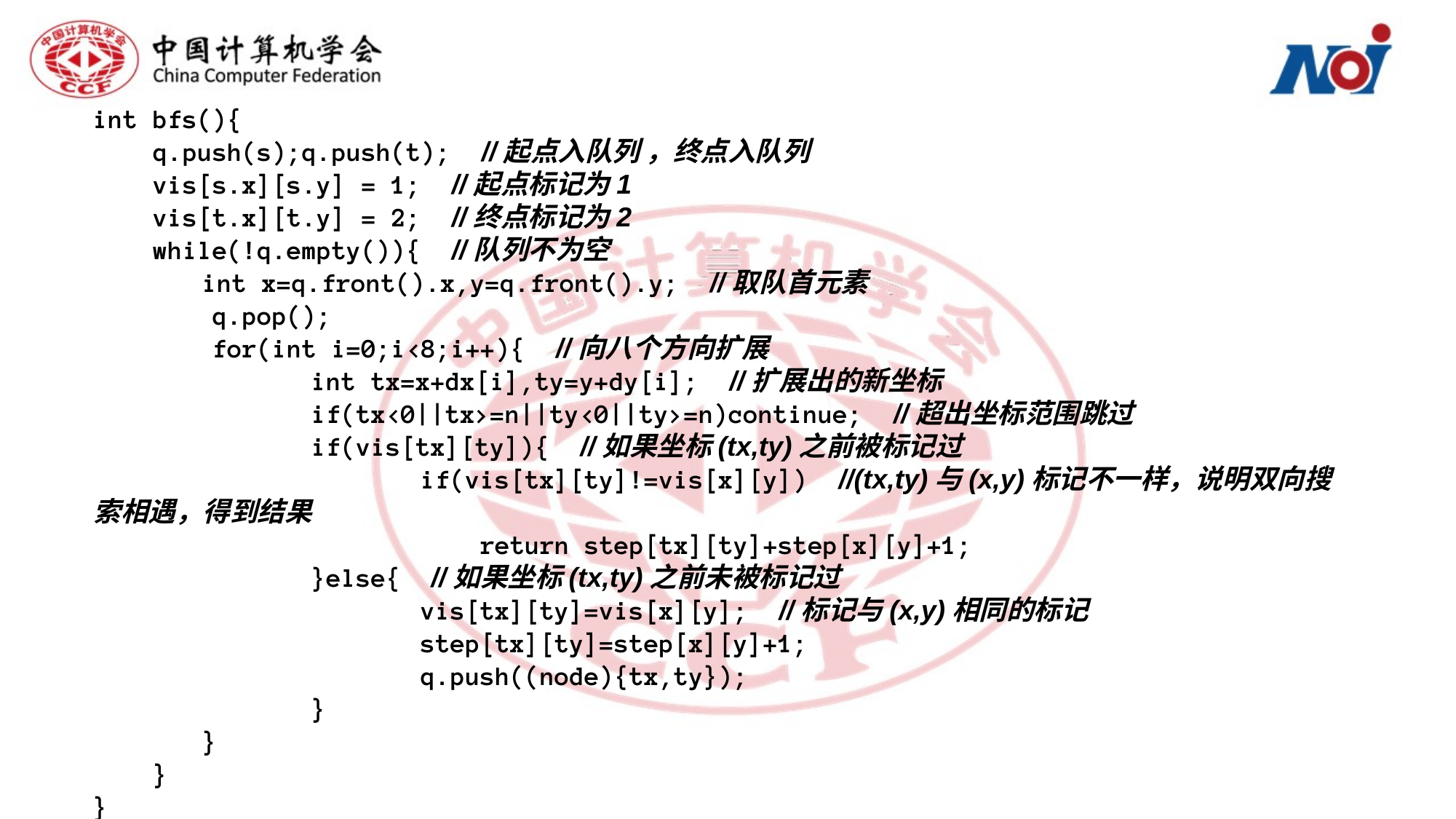

int bfs(){
    q.push(s);q.push(t);  //起点入队列 ，终点入队列
    vis[s.x][s.y] = 1;  //起点标记为1
    vis[t.x][t.y] = 2;  //终点标记为2
    while(!q.empty()){  //队列不为空
    	int x=q.front().x,y=q.front().y;  //取队首元素
        q.pop();
        for(int i=0;i<8;i++){  //向八个方向扩展
        	int tx=x+dx[i],ty=y+dy[i];  //扩展出的新坐标
        	if(tx<0||tx>=n||ty<0||ty>=n)continue;  //超出坐标范围跳过
        	if(vis[tx][ty]){  //如果坐标(tx,ty)之前被标记过
        		if(vis[tx][ty]!=vis[x][y])  //(tx,ty)与(x,y)标记不一样，说明双向搜索相遇，得到结果
        		    return step[tx][ty]+step[x][y]+1;
		}else{  //如果坐标(tx,ty)之前未被标记过
			vis[tx][ty]=vis[x][y];  //标记与(x,y)相同的标记
			step[tx][ty]=step[x][y]+1;
			q.push((node){tx,ty});
		}
	}
    }
}